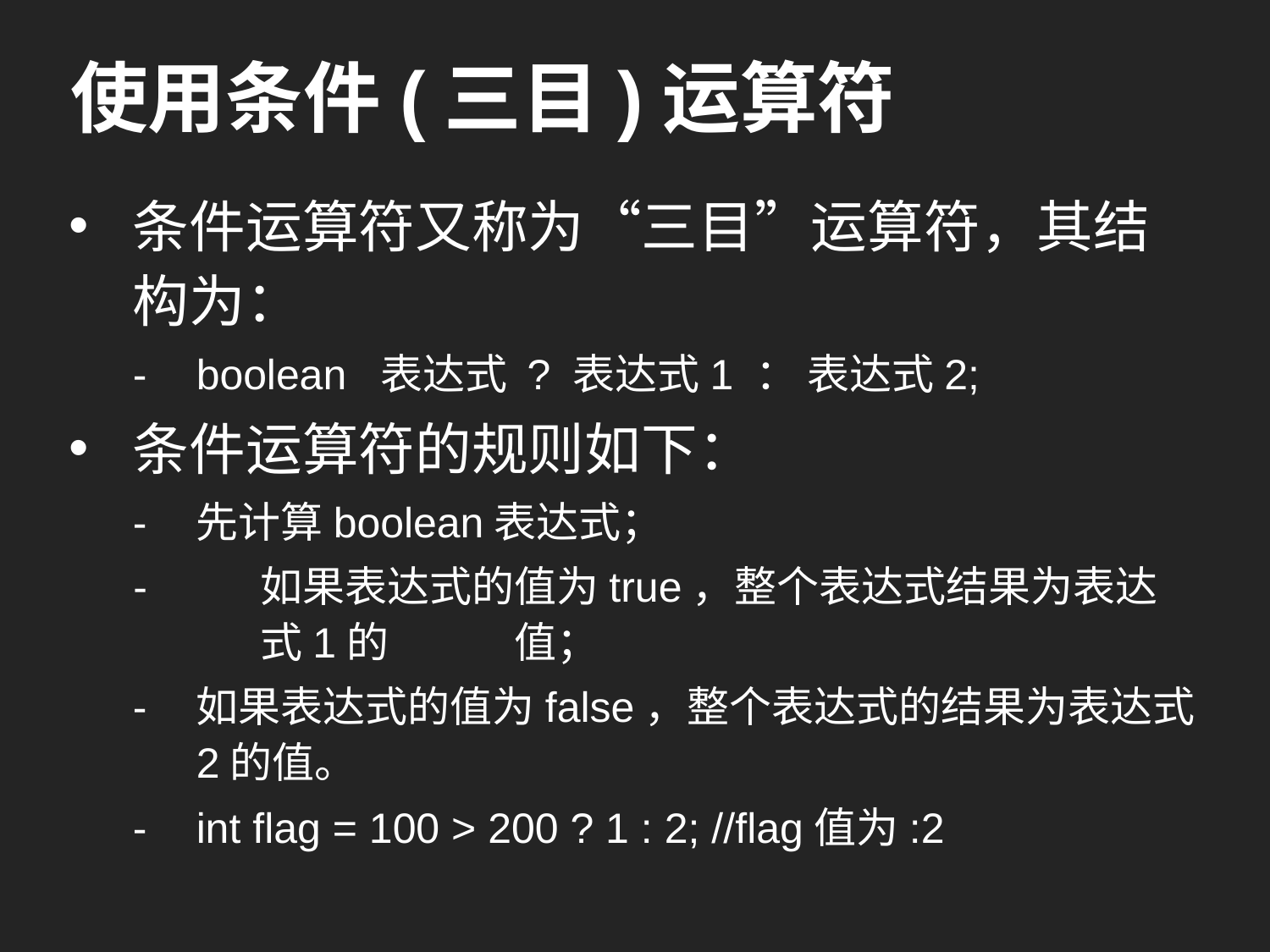

# 使用条件(三目)运算符
条件运算符又称为“三目”运算符，其结构为：
-	boolean  表达式 ? 表达式1 ： 表达式2;
条件运算符的规则如下：
- 	先计算boolean表达式；
- 	如果表达式的值为true，整个表达式结果为表达	式1的	值；
- 	如果表达式的值为false，整个表达式的结果为表达式2的值。
-	int flag = 100 > 200 ? 1 : 2; //flag值为:2